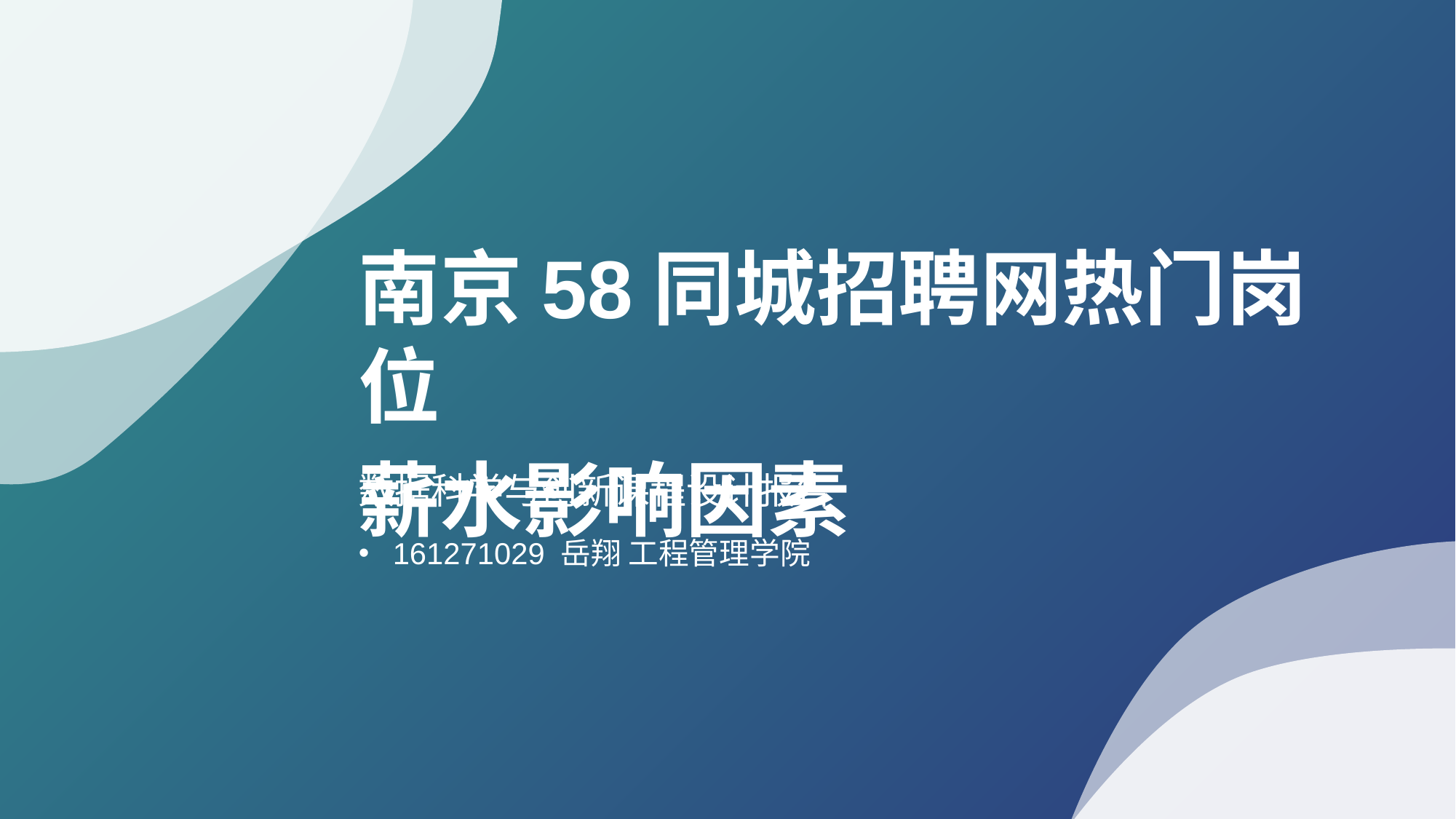

南京58同城招聘网热门岗位
薪水影响因素
数据科学与创新课程设计报告
161271029 岳翔 工程管理学院